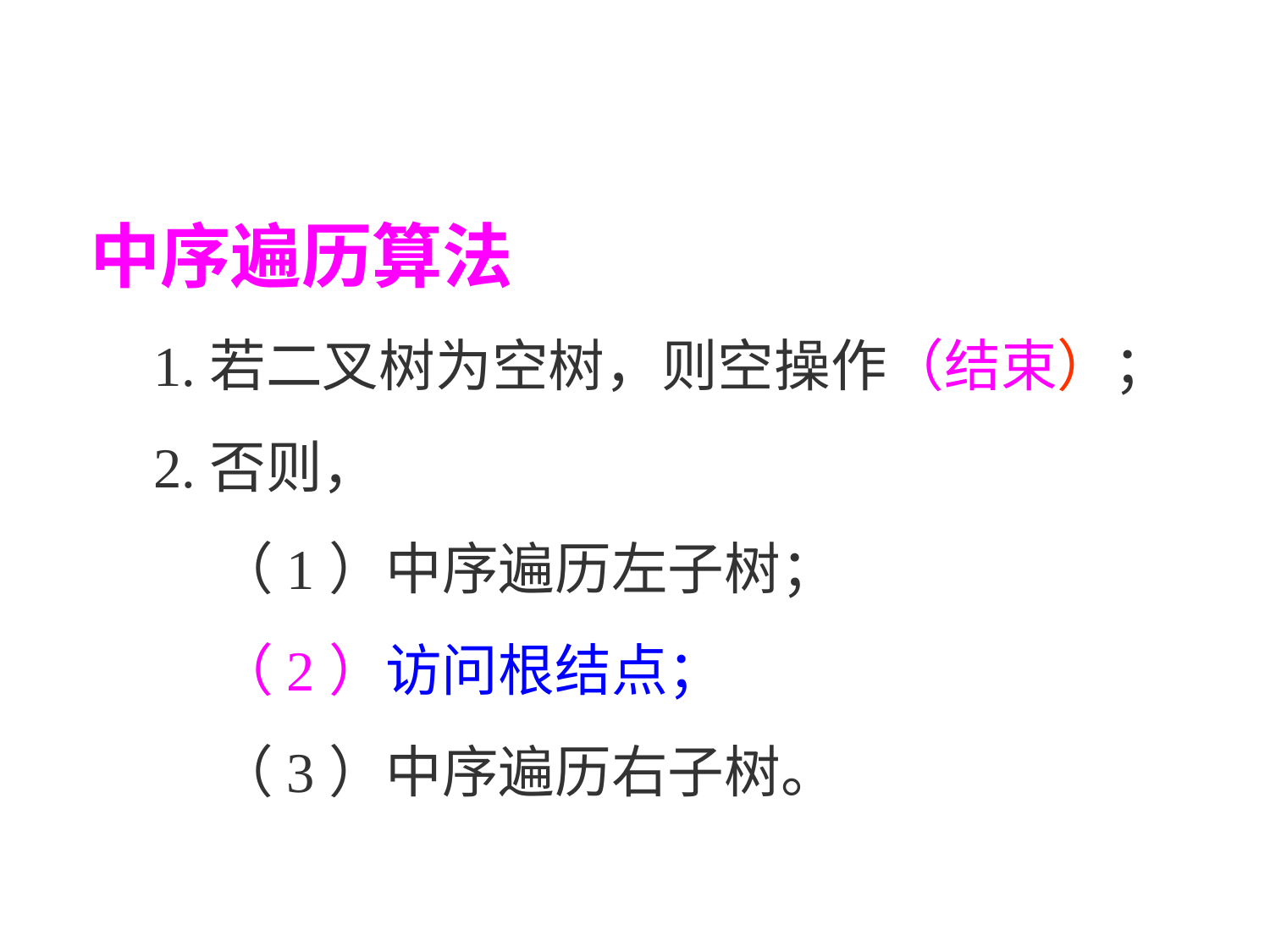

中序遍历算法
1.若二叉树为空树，则空操作（结束）；
2.否则，
（1）中序遍历左子树；
（2）访问根结点；
（3）中序遍历右子树。